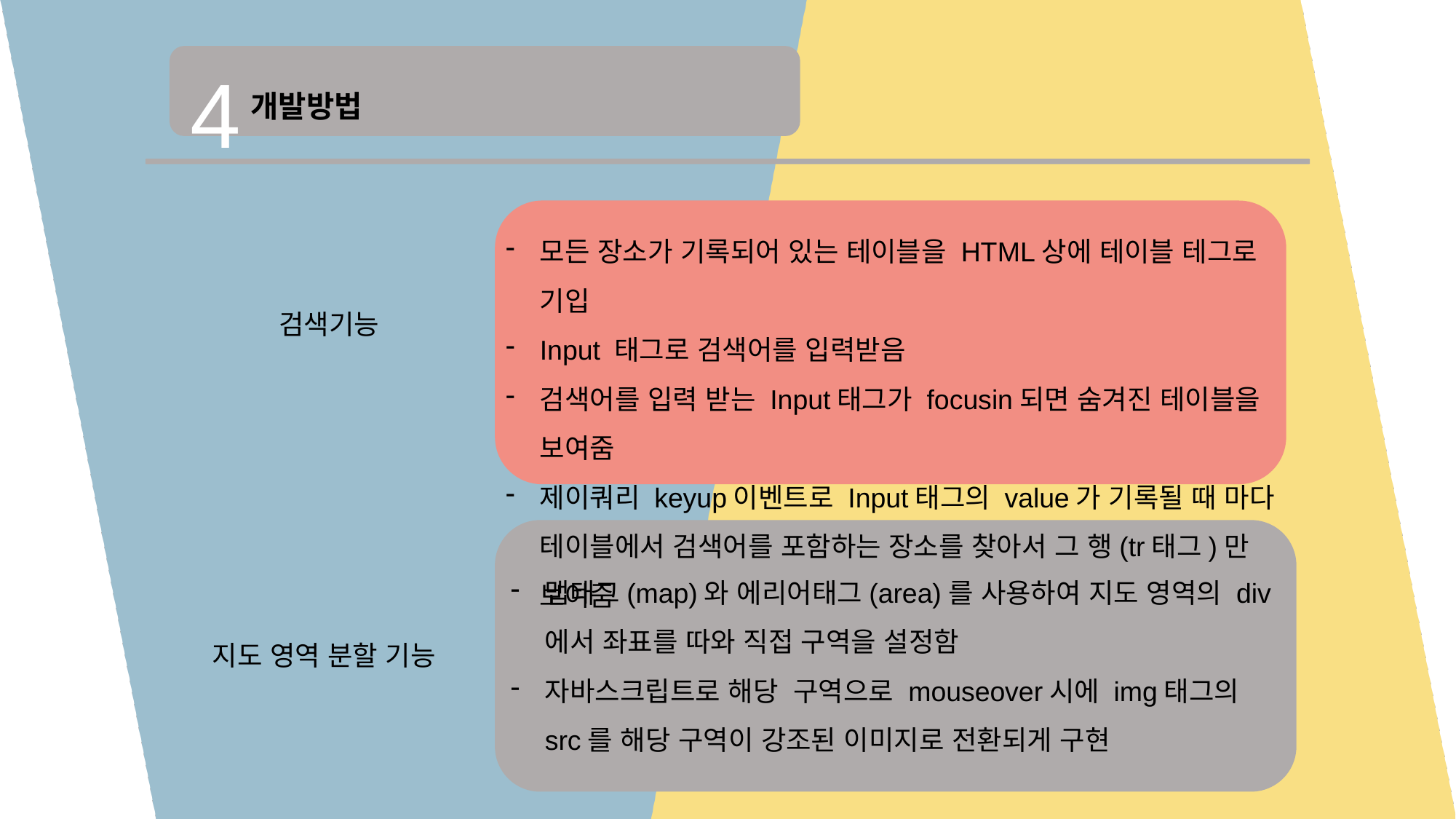

팀원 소개 및 역할 분담
4
 개발방법
모든 장소가 기록되어 있는 테이블을 HTML상에 테이블 테그로 기입
Input 태그로 검색어를 입력받음
검색어를 입력 받는 Input태그가 focusin되면 숨겨진 테이블을 보여줌
제이쿼리 keyup이벤트로 Input태그의 value가 기록될 때 마다 테이블에서 검색어를 포함하는 장소를 찾아서 그 행(tr태그)만 보여줌
검색기능

맵태그(map)와 에리어태그(area)를 사용하여 지도 영역의 div에서 좌표를 따와 직접 구역을 설정함
자바스크립트로 해당  구역으로 mouseover시에 img태그의 src를 해당 구역이 강조된 이미지로 전환되게 구현
지도 영역 분할 기능